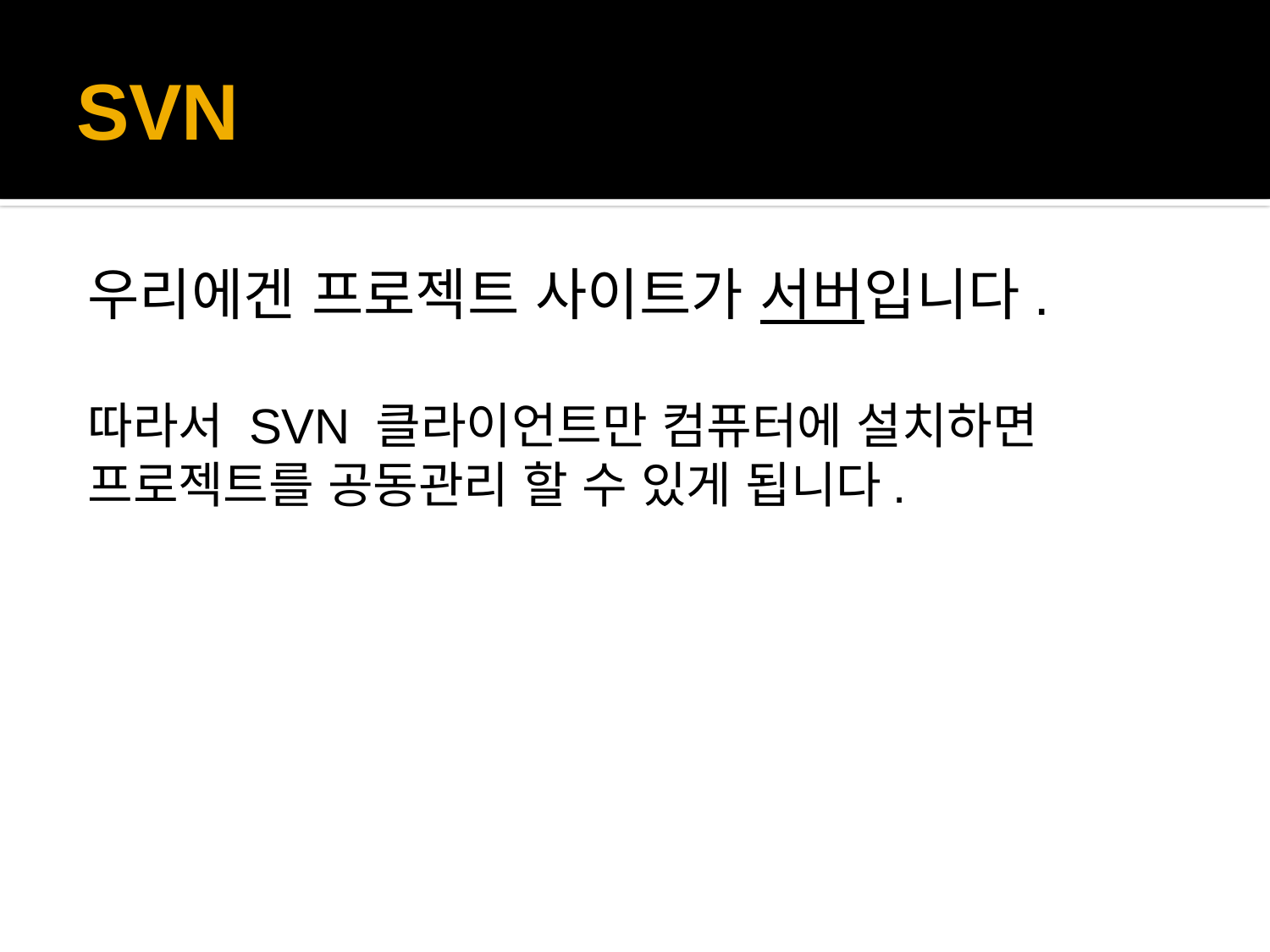

# SVN
우리에겐 프로젝트 사이트가 서버입니다.

따라서 SVN 클라이언트만 컴퓨터에 설치하면
프로젝트를 공동관리 할 수 있게 됩니다.